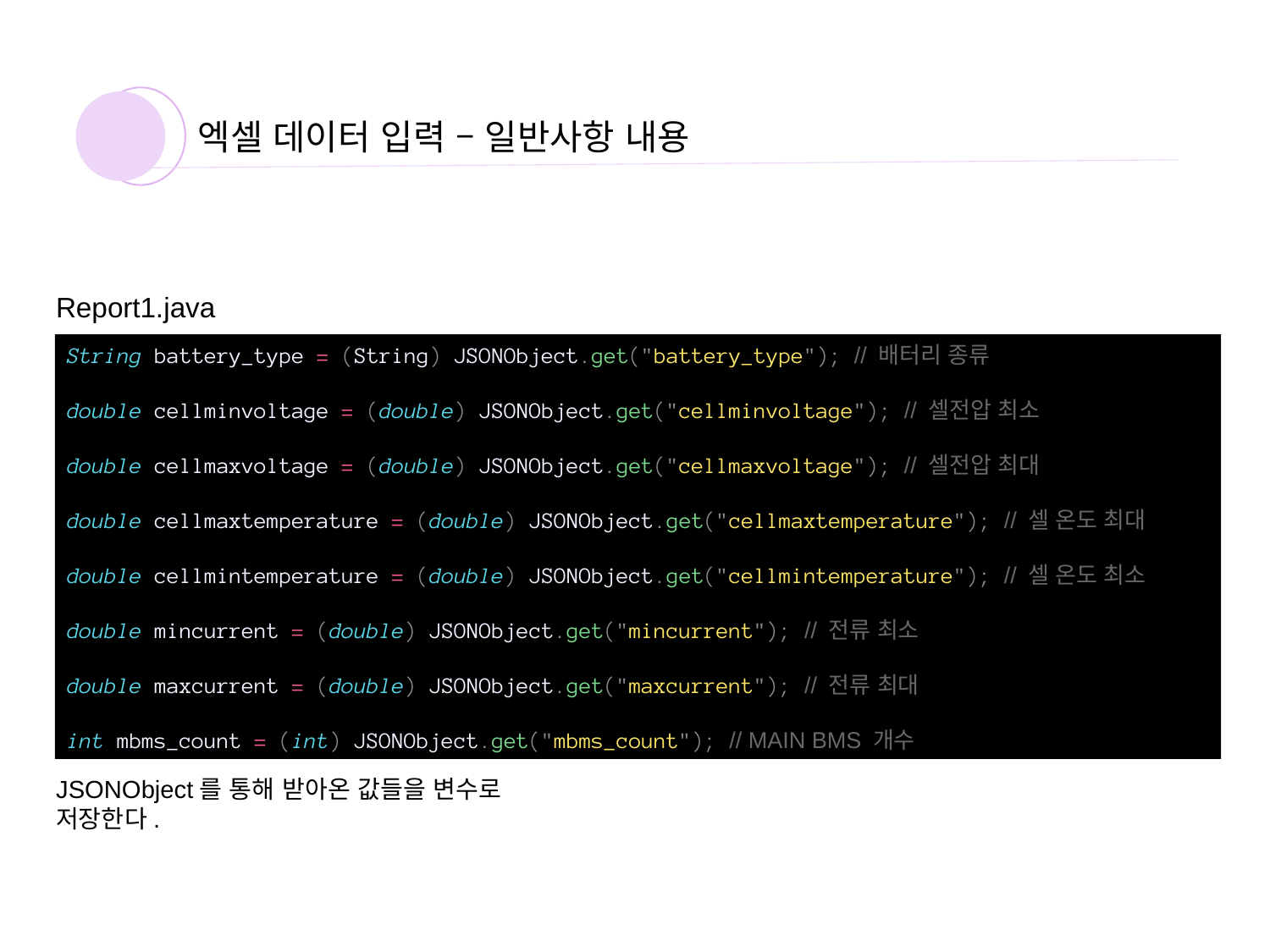

엑셀 데이터 입력 – 일반사항 내용
Report1.java
String battery_type = (String) JSONObject.get("battery_type"); // 배터리 종류

double cellminvoltage = (double) JSONObject.get("cellminvoltage"); // 셀전압 최소

double cellmaxvoltage = (double) JSONObject.get("cellmaxvoltage"); // 셀전압 최대

double cellmaxtemperature = (double) JSONObject.get("cellmaxtemperature"); // 셀 온도 최대

double cellmintemperature = (double) JSONObject.get("cellmintemperature"); // 셀 온도 최소

double mincurrent = (double) JSONObject.get("mincurrent"); // 전류 최소

double maxcurrent = (double) JSONObject.get("maxcurrent"); // 전류 최대

int mbms_count = (int) JSONObject.get("mbms_count"); // MAIN BMS 개수
JSONObject를 통해 받아온 값들을 변수로 저장한다.